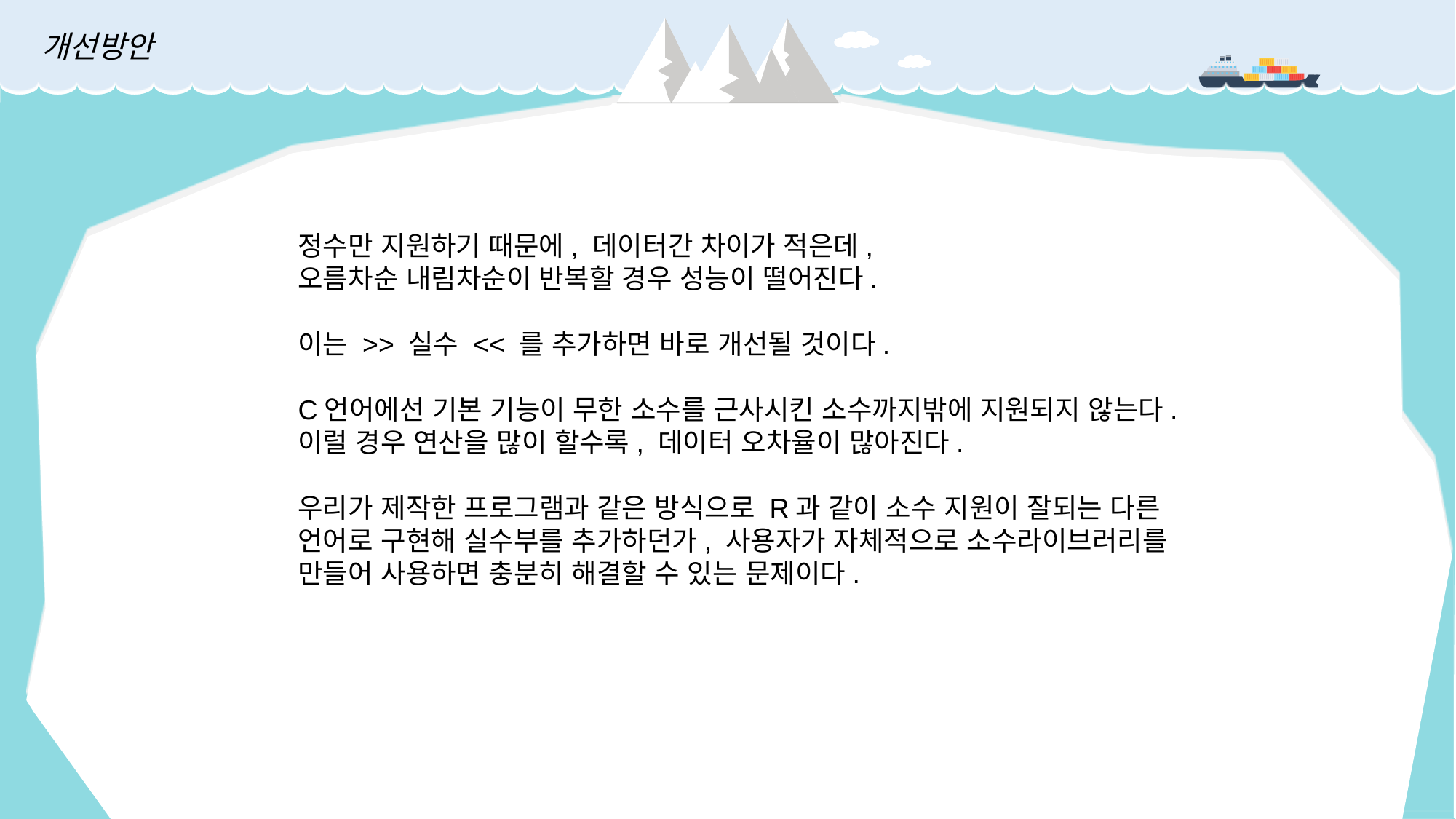

개선방안

정수만 지원하기 때문에, 데이터간 차이가 적은데,
오름차순 내림차순이 반복할 경우 성능이 떨어진다.

이는 >> 실수 << 를 추가하면 바로 개선될 것이다.

C언어에선 기본 기능이 무한 소수를 근사시킨 소수까지밖에 지원되지 않는다. 이럴 경우 연산을 많이 할수록, 데이터 오차율이 많아진다.

우리가 제작한 프로그램과 같은 방식으로 R과 같이 소수 지원이 잘되는 다른 언어로 구현해 실수부를 추가하던가, 사용자가 자체적으로 소수라이브러리를 만들어 사용하면 충분히 해결할 수 있는 문제이다.